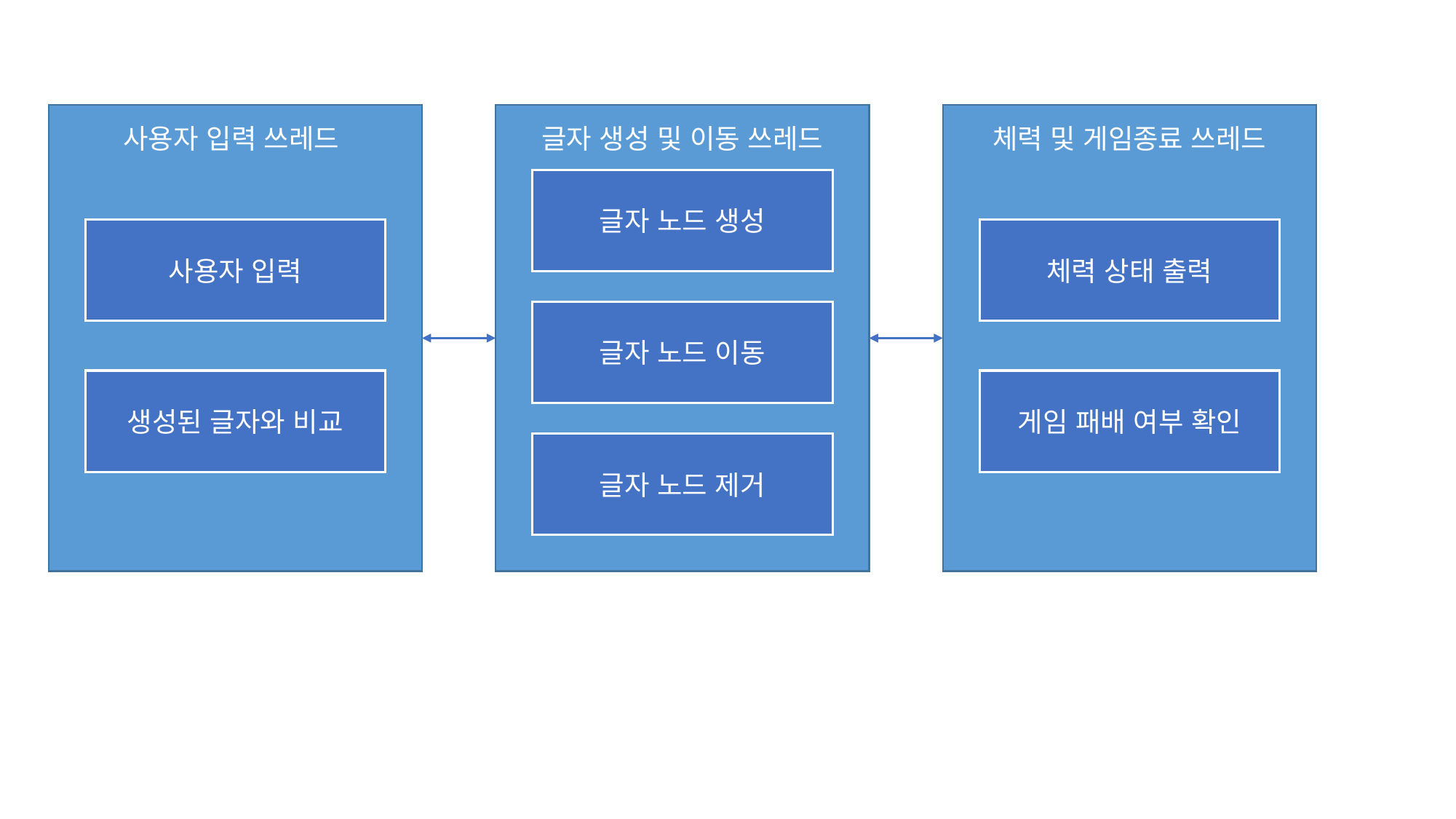

글자 생성 및 이동 쓰레드
글자 노드 생성
글자 노드 이동
글자 노드 제거

체력 및 게임종료 쓰레드
체력 상태 출력
게임 패배 여부 확인

사용자 입력 쓰레드
사용자 입력
생성된 글자와 비교